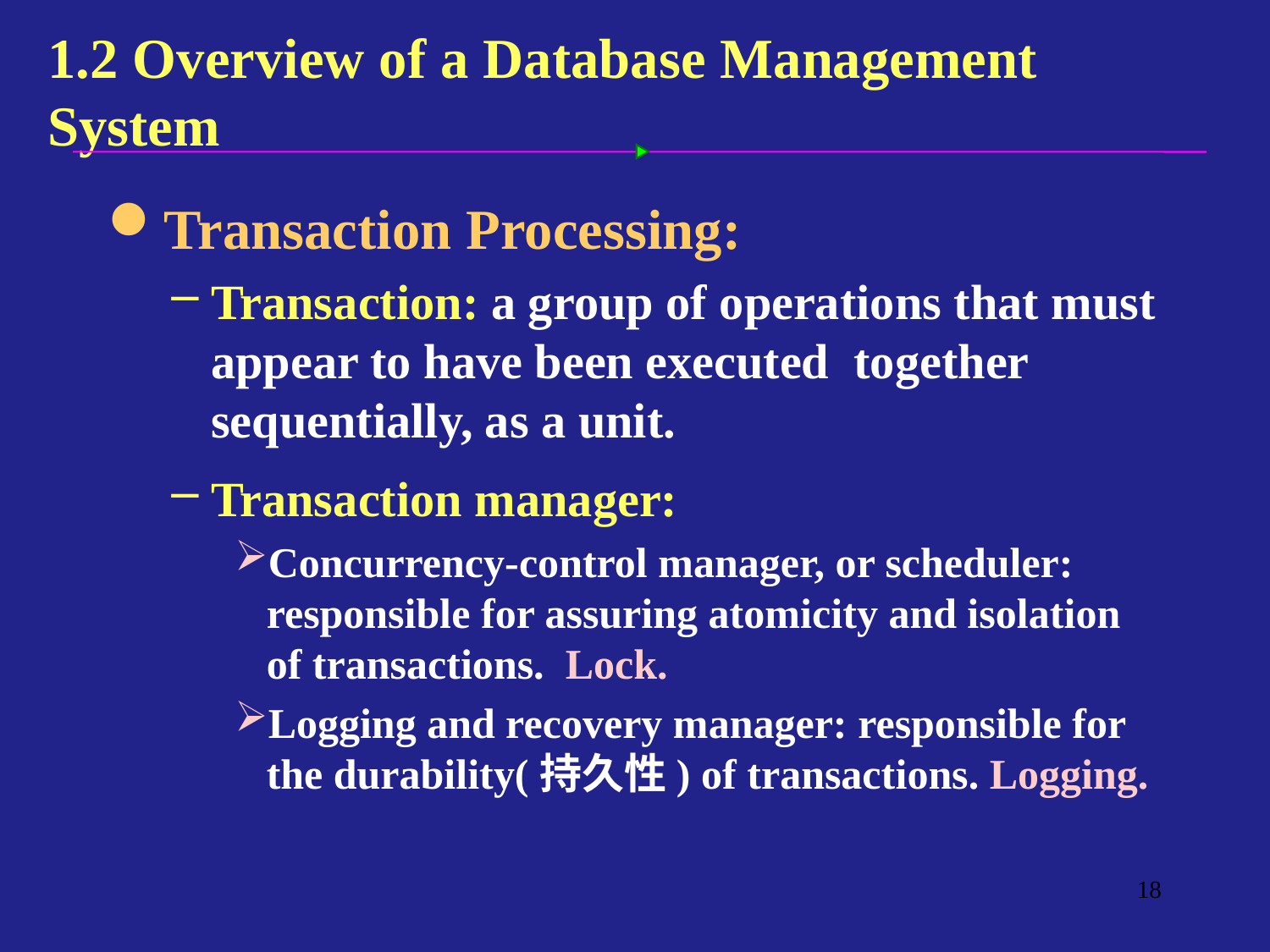

# 1.2 Overview of a Database Management System

Transaction Processing:
Transaction: a group of operations that must appear to have been executed  together sequentially, as a unit.
Transaction manager:
Concurrency-control manager, or scheduler: responsible for assuring atomicity and isolation of transactions.  Lock.
Logging and recovery manager: responsible for the durability(持久性) of transactions. Logging.

18